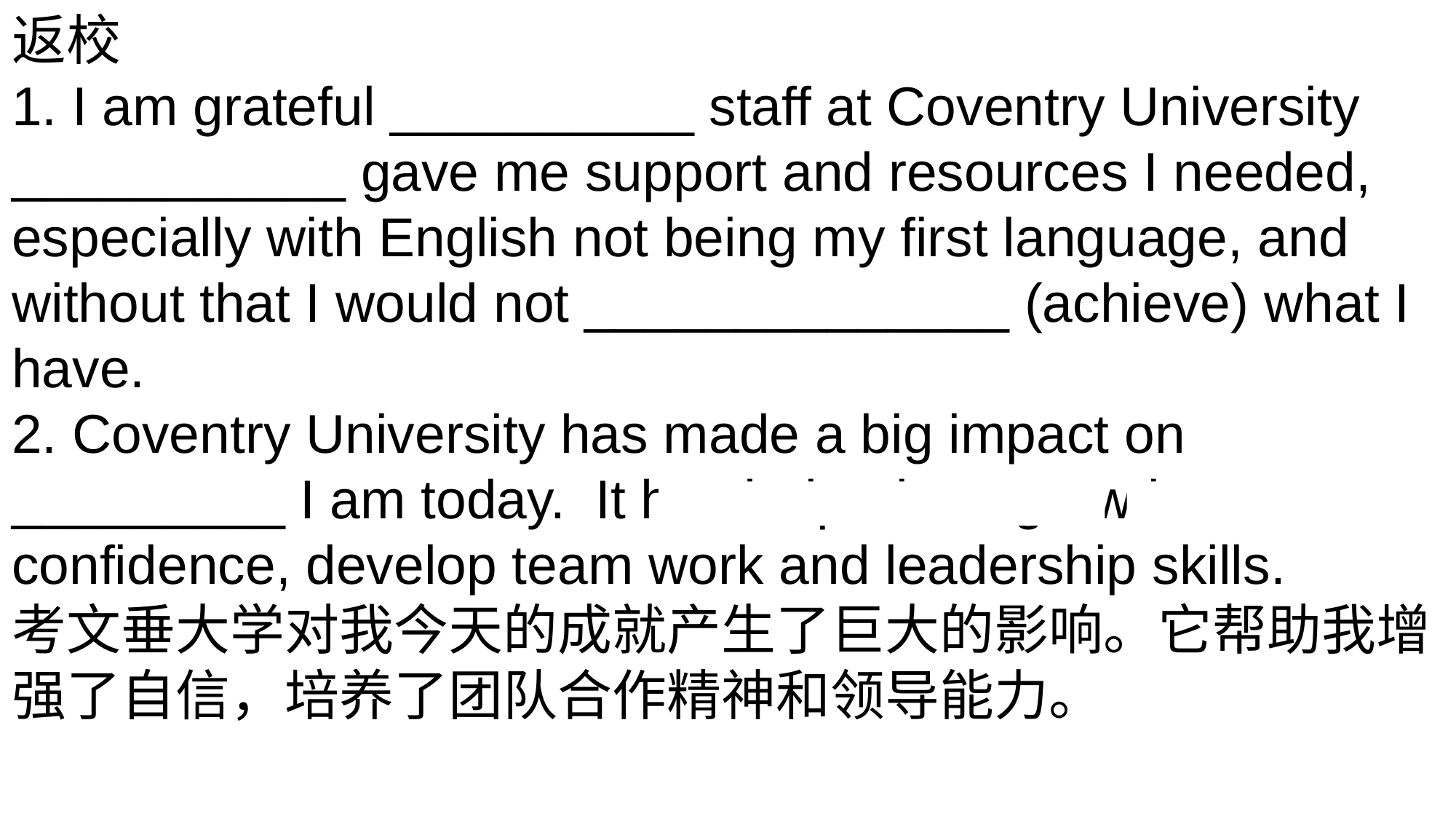

返校
1. I am grateful __________ staff at Coventry University ___________ gave me support and resources I needed, especially with English not being my first language, and without that I would not ______________ (achieve) what I have.
2. Coventry University has made a big impact on _________ I am today.  It has helped me grow in confidence, develop team work and leadership skills.
考文垂大学对我今天的成就产生了巨大的影响。它帮助我增强了自信，培养了团队合作精神和领导能力。